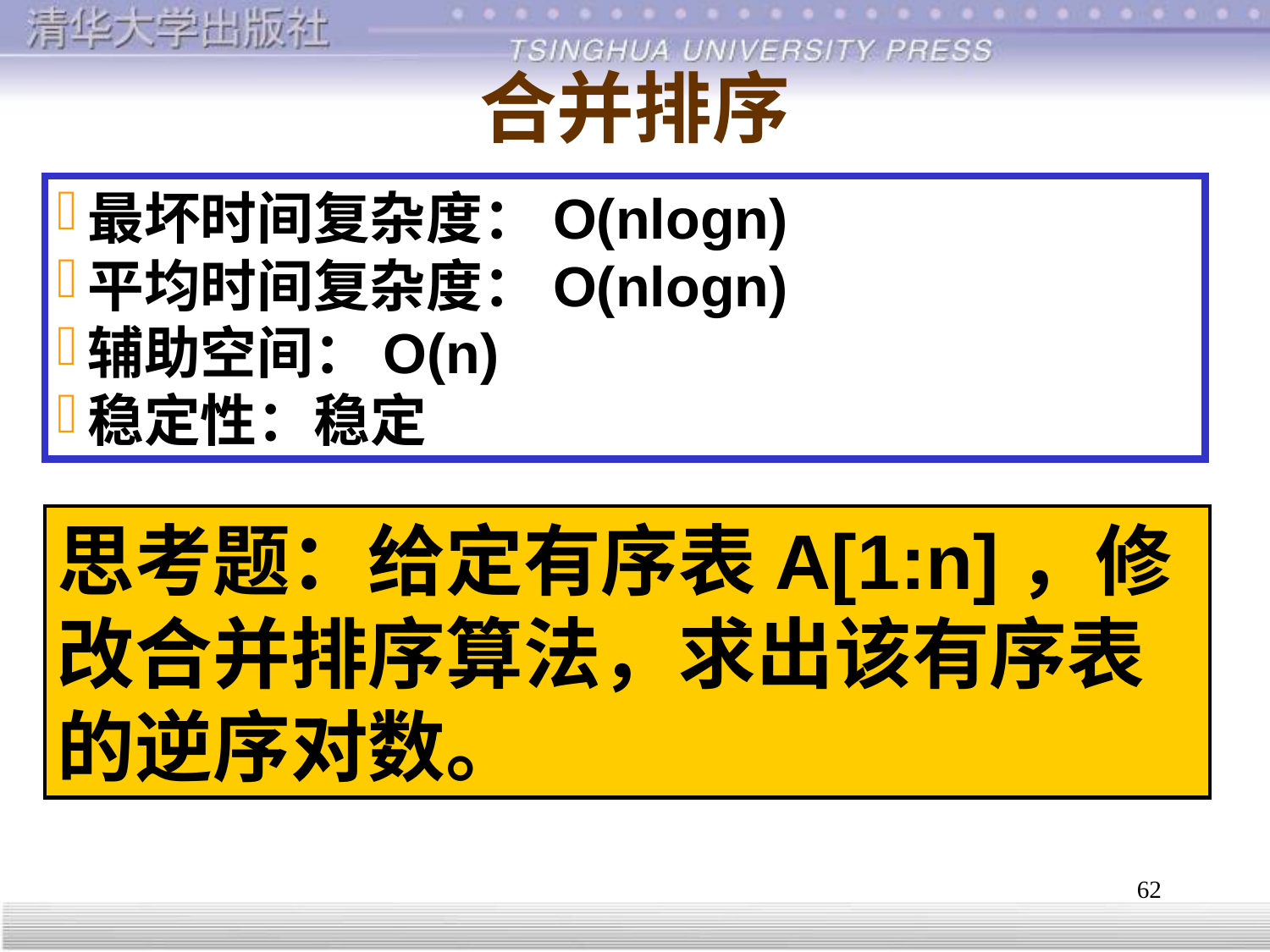

合并排序
最坏时间复杂度：O(nlogn)
平均时间复杂度：O(nlogn)
辅助空间：O(n)
稳定性：稳定
思考题：给定有序表A[1:n]，修改合并排序算法，求出该有序表的逆序对数。
62